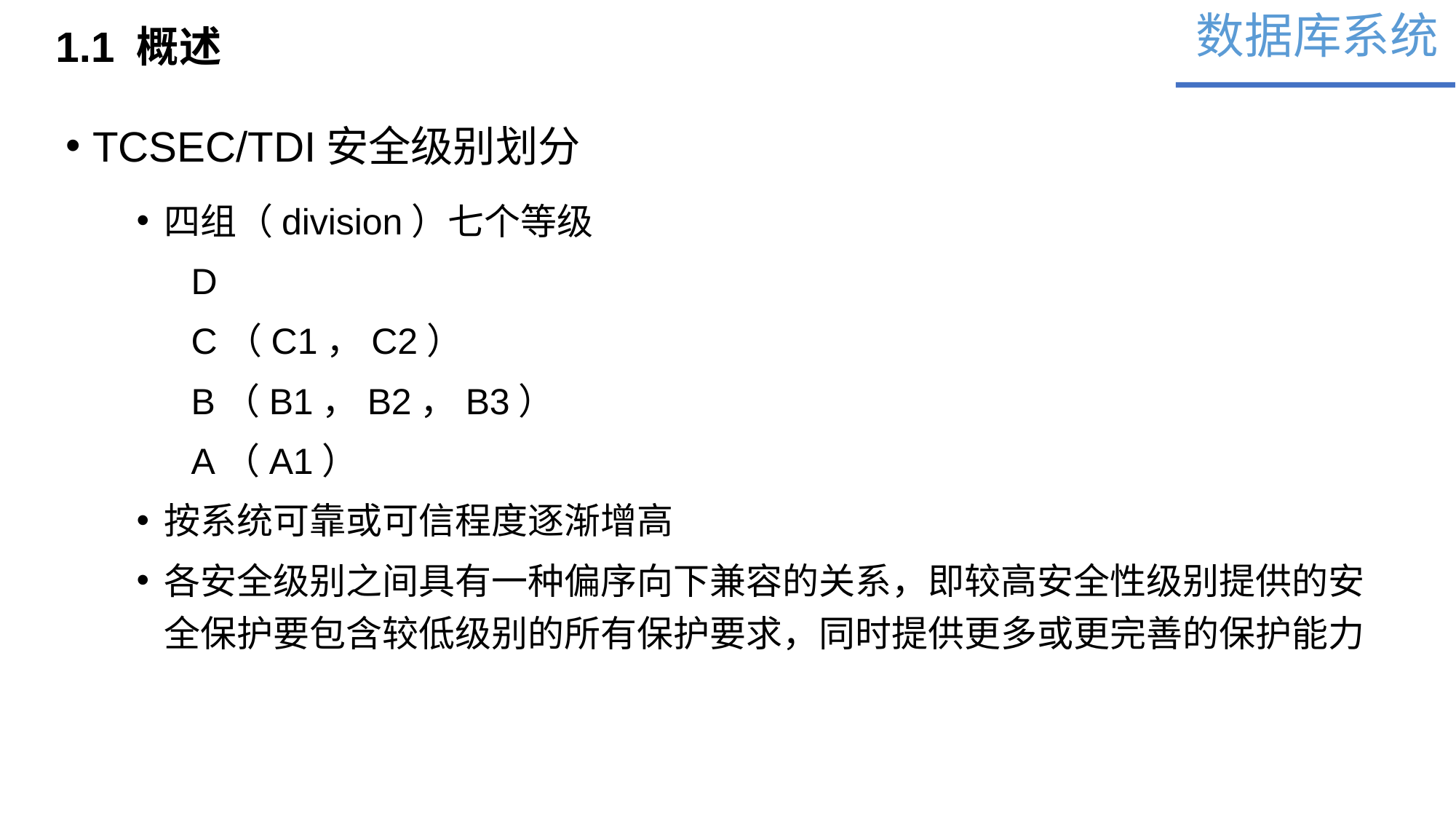

数据库系统
1.1 概述

TCSEC/TDI安全级别划分

四组（division）七个等级
D
C（C1，C2）
B（B1，B2，B3）
A（A1）
按系统可靠或可信程度逐渐增高
各安全级别之间具有一种偏序向下兼容的关系，即较高安全性级别提供的安全保护要包含较低级别的所有保护要求，同时提供更多或更完善的保护能力